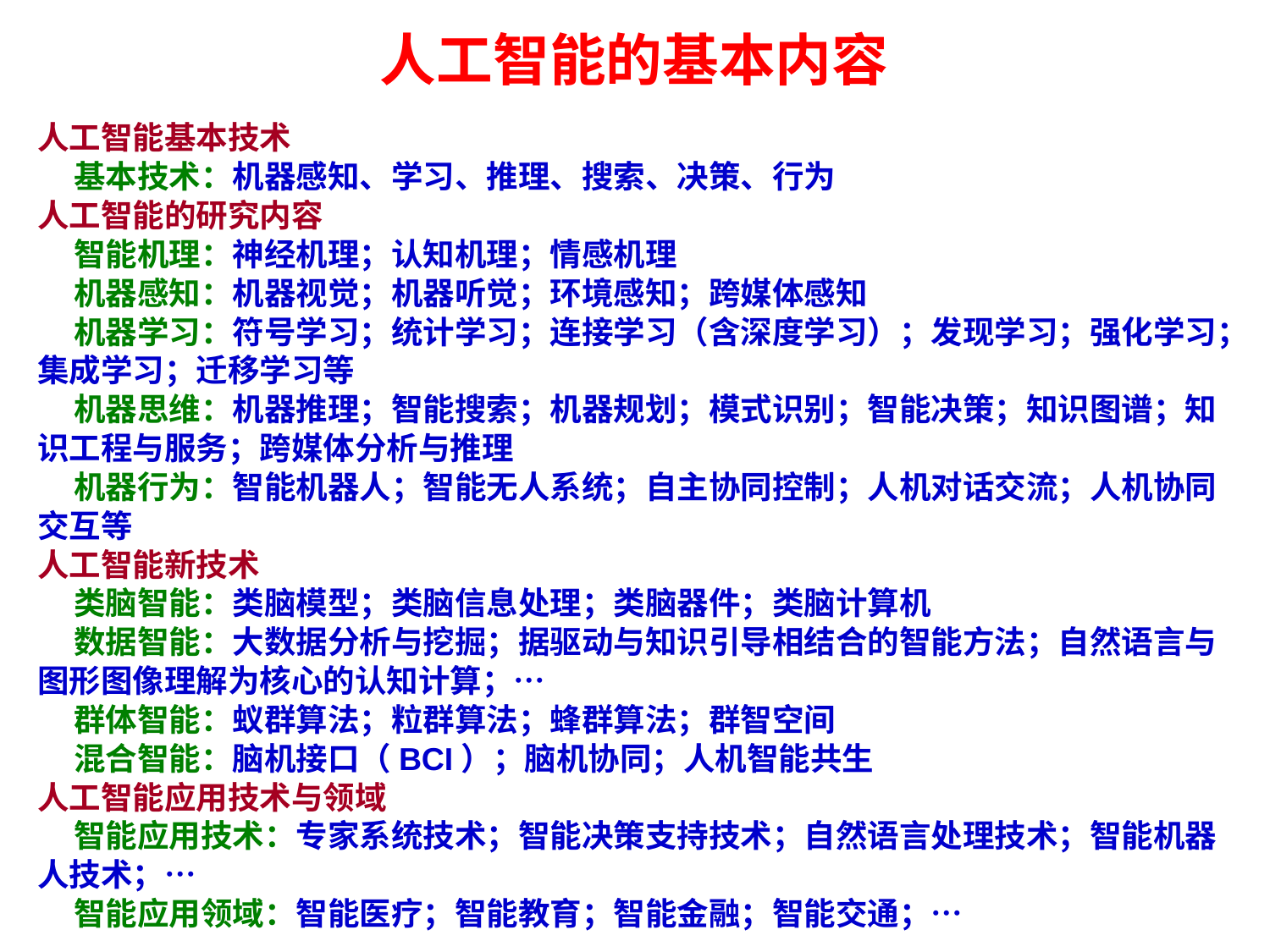

# 人工智能的基本内容
人工智能基本技术
    基本技术：机器感知、学习、推理、搜索、决策、行为
人工智能的研究内容
    智能机理：神经机理；认知机理；情感机理
    机器感知：机器视觉；机器听觉；环境感知；跨媒体感知
    机器学习：符号学习；统计学习；连接学习（含深度学习）；发现学习；强化学习；集成学习；迁移学习等
    机器思维：机器推理；智能搜索；机器规划；模式识别；智能决策；知识图谱；知识工程与服务；跨媒体分析与推理
    机器行为：智能机器人；智能无人系统；自主协同控制；人机对话交流；人机协同交互等
人工智能新技术
    类脑智能：类脑模型；类脑信息处理；类脑器件；类脑计算机
    数据智能：大数据分析与挖掘；据驱动与知识引导相结合的智能方法；自然语言与图形图像理解为核心的认知计算；…
    群体智能：蚁群算法；粒群算法；蜂群算法；群智空间
    混合智能：脑机接口（BCI）；脑机协同；人机智能共生
人工智能应用技术与领域
    智能应用技术：专家系统技术；智能决策支持技术；自然语言处理技术；智能机器人技术；…
    智能应用领域：智能医疗；智能教育；智能金融；智能交通；…
2